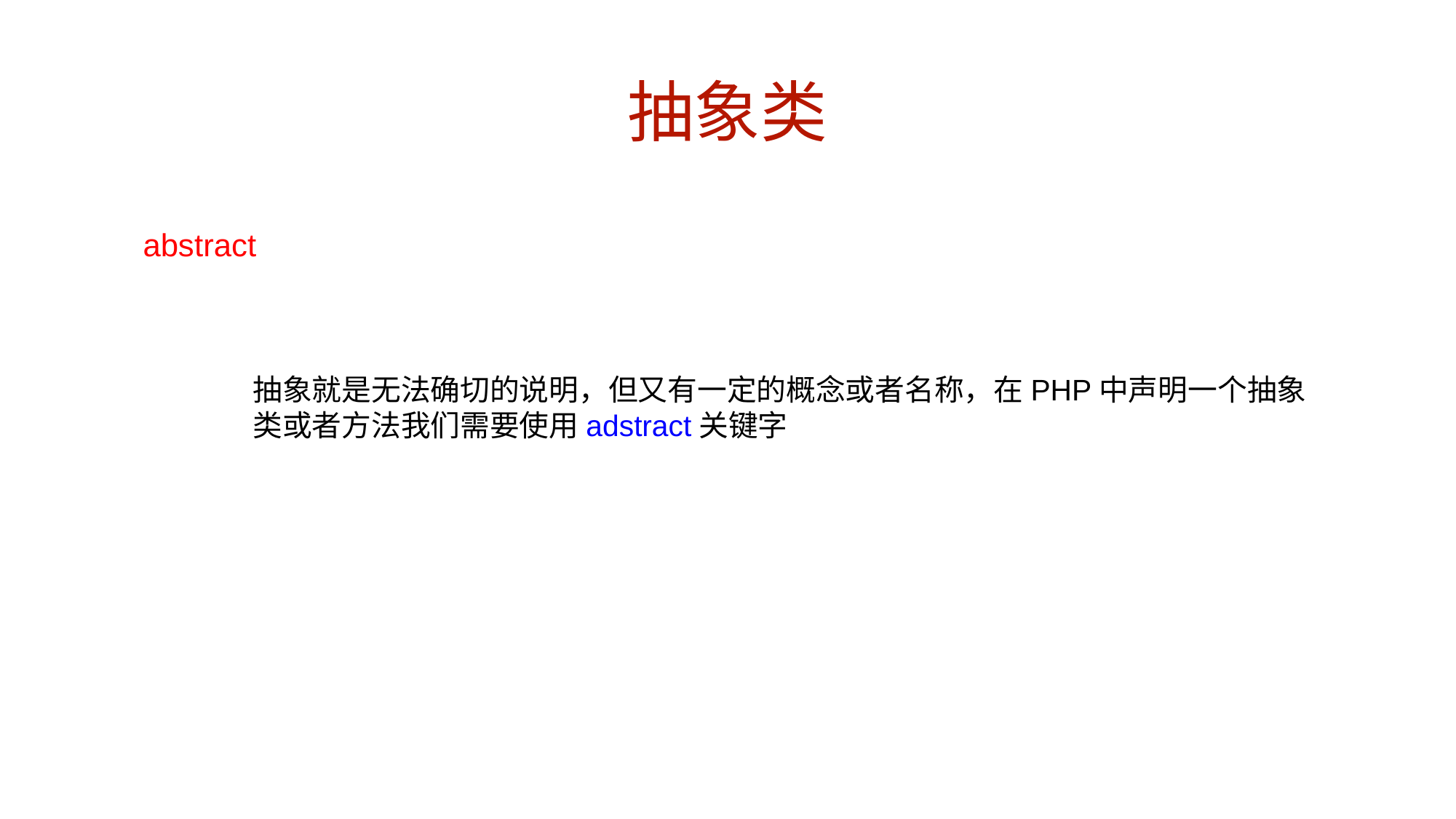

# 抽象类
abstract
抽象就是无法确切的说明，但又有一定的概念或者名称，在PHP中声明一个抽象
类或者方法我们需要使用adstract关键字